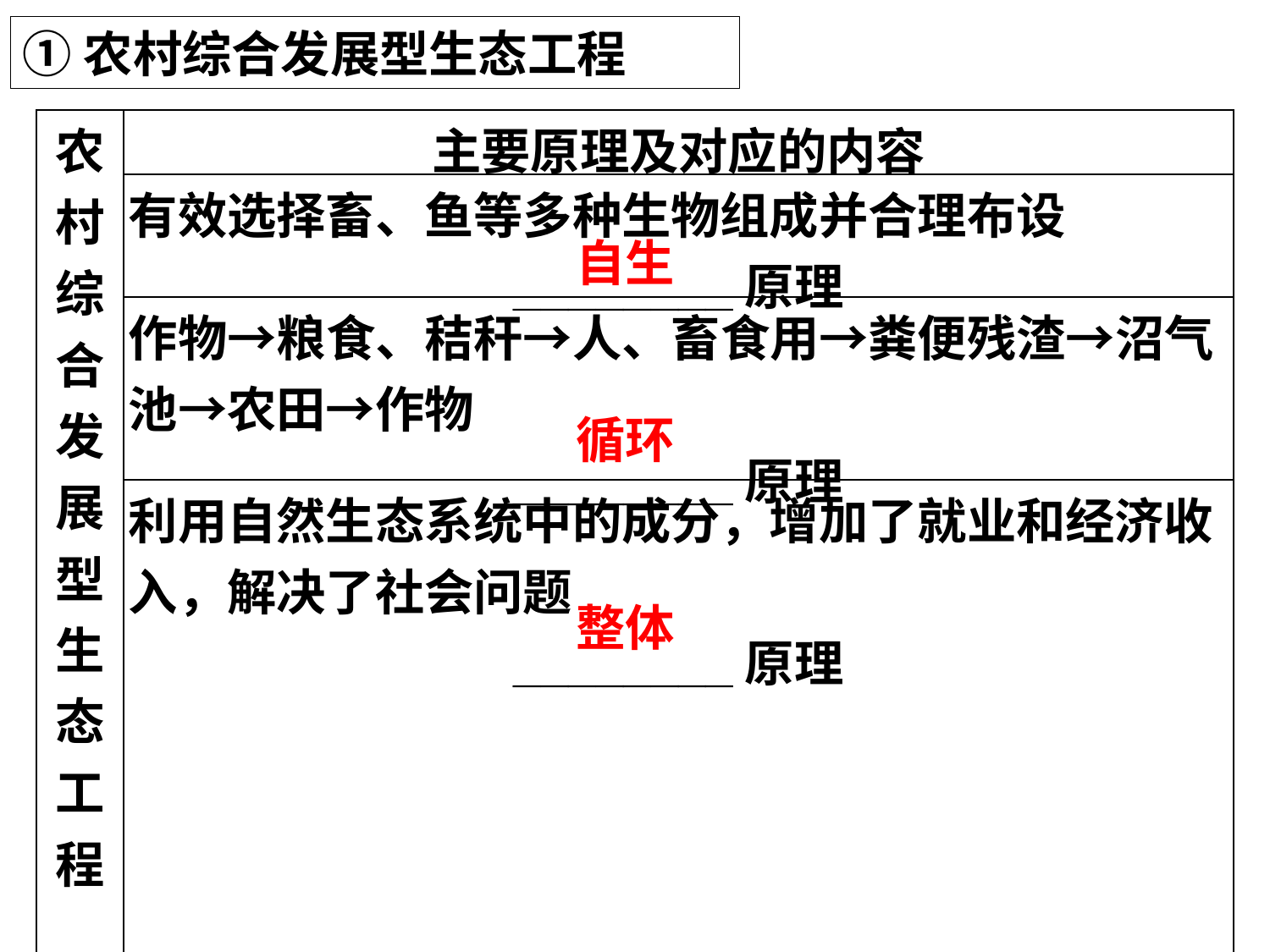

①农村综合发展型生态工程
| 农村综合发展型生态工程 | 主要原理及对应的内容 |
| --- | --- |
|  | 有效选择畜、鱼等多种生物组成并合理布设 \_\_\_\_\_\_\_\_原理 |
|  | 作物→粮食、秸秆→人、畜食用→粪便残渣→沼气池→农田→作物 \_\_\_\_\_\_\_\_原理 |
|  | 利用自然生态系统中的成分，增加了就业和经济收入，解决了社会问题 \_\_\_\_\_\_\_\_原理 |

自生
循环
整体